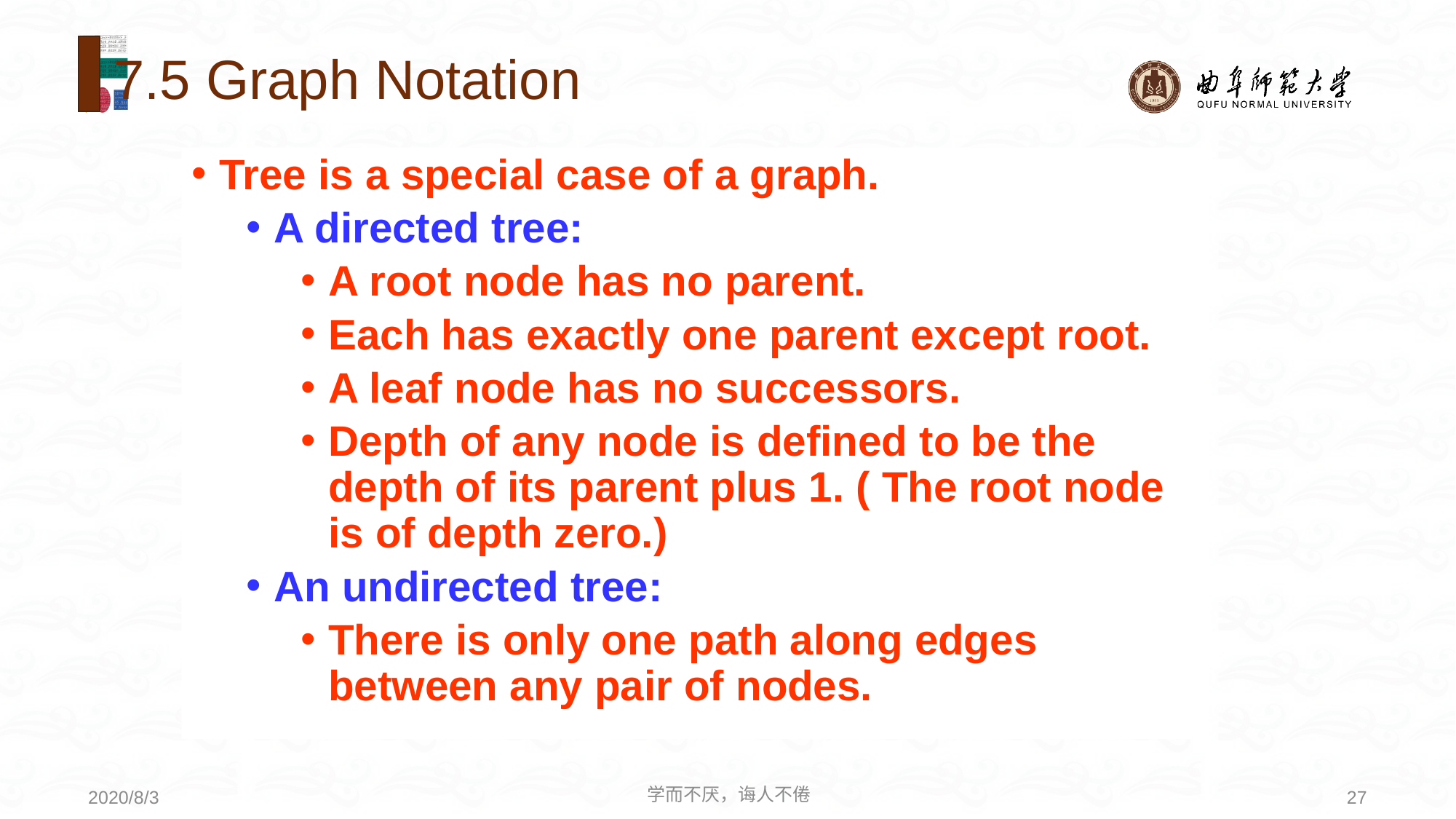

# 7.5 Graph Notation
Tree is a special case of a graph.
A directed tree:
A root node has no parent.
Each has exactly one parent except root.
A leaf node has no successors.
Depth of any node is defined to be the depth of its parent plus 1. ( The root node is of depth zero.)
An undirected tree:
There is only one path along edges between any pair of nodes.
学而不厌，诲人不倦
27
2020/8/3